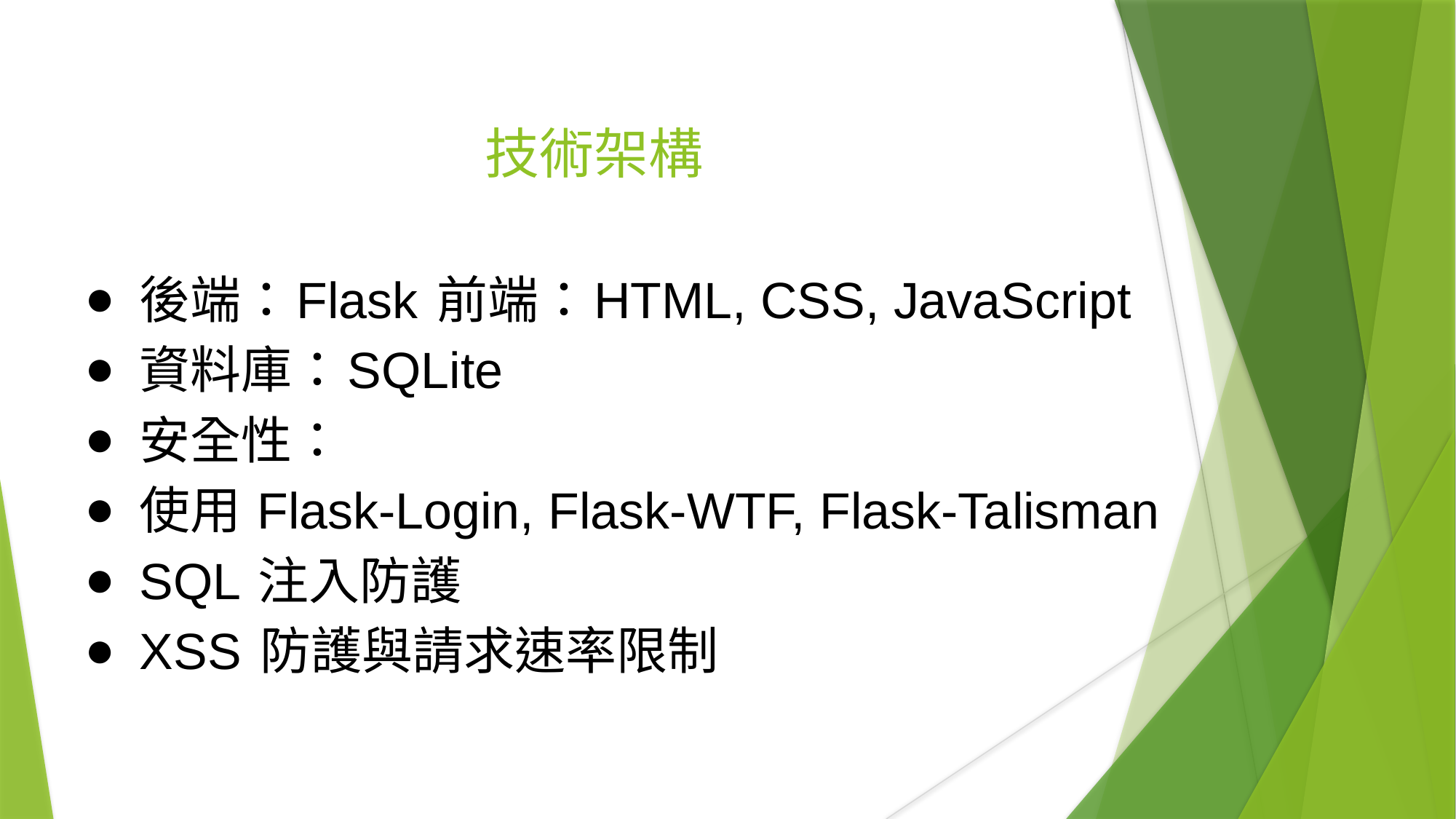

# 技術架構
後端：Flask 前端：HTML, CSS, JavaScript
資料庫：SQLite
安全性：
使用 Flask-Login, Flask-WTF, Flask-Talisman
SQL 注入防護
XSS 防護與請求速率限制